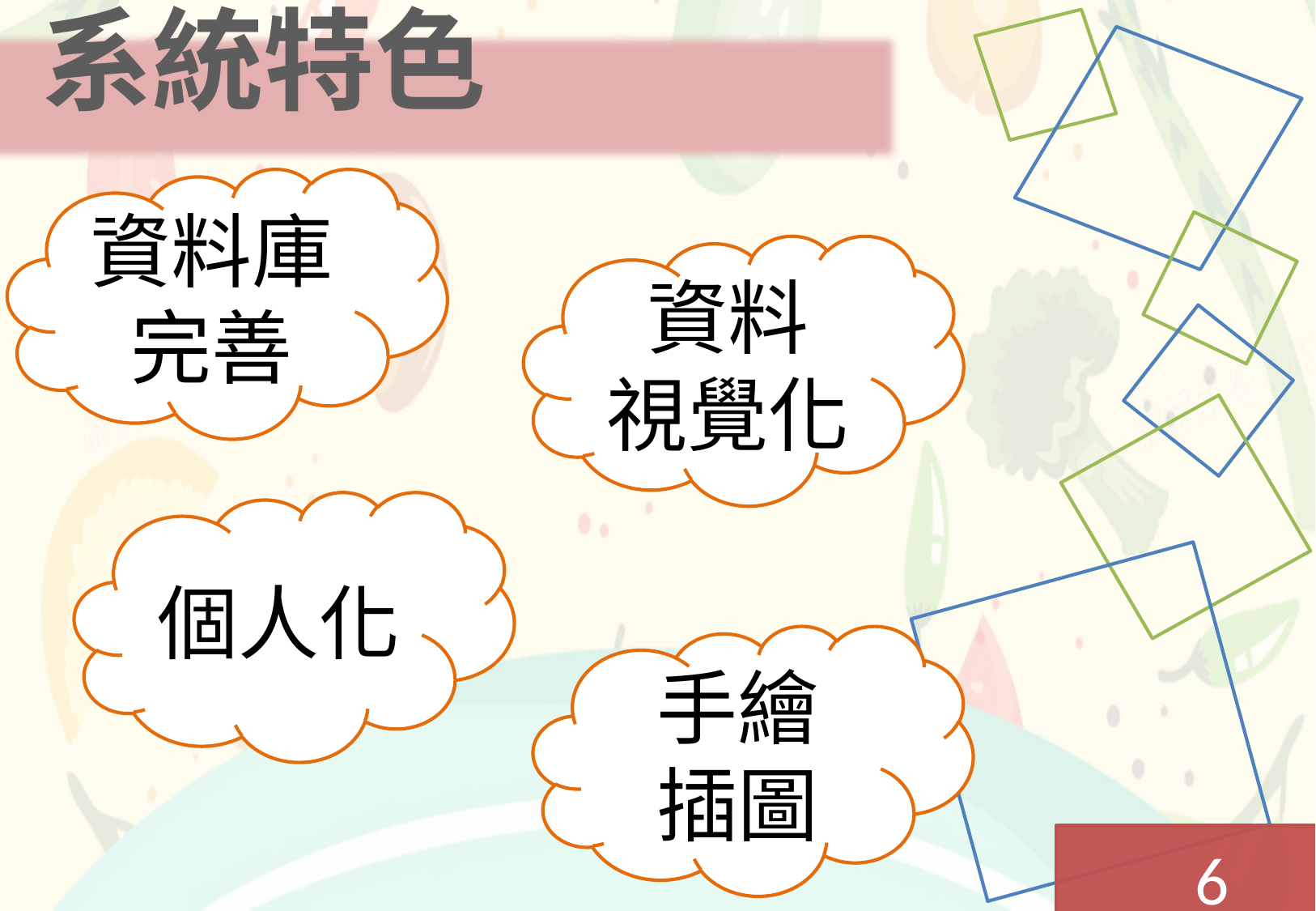

系統特色

資料庫完善
資料
視覺化
個人化
手繪
插圖
6